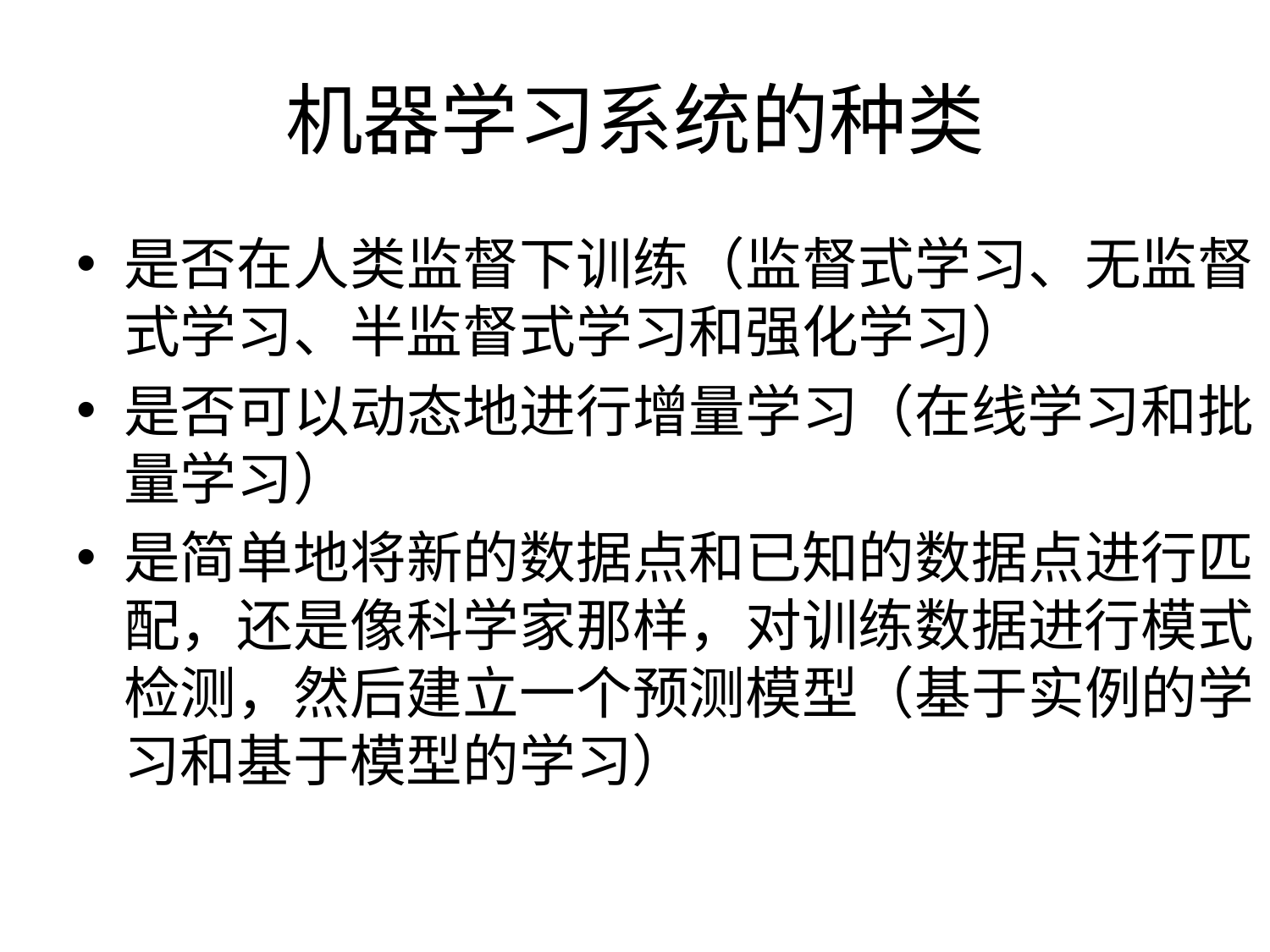

# 机器学习系统的种类
是否在人类监督下训练（监督式学习、无监督式学习、半监督式学习和强化学习）
是否可以动态地进行增量学习（在线学习和批量学习）
是简单地将新的数据点和已知的数据点进行匹配，还是像科学家那样，对训练数据进行模式检测，然后建立一个预测模型（基于实例的学习和基于模型的学习）